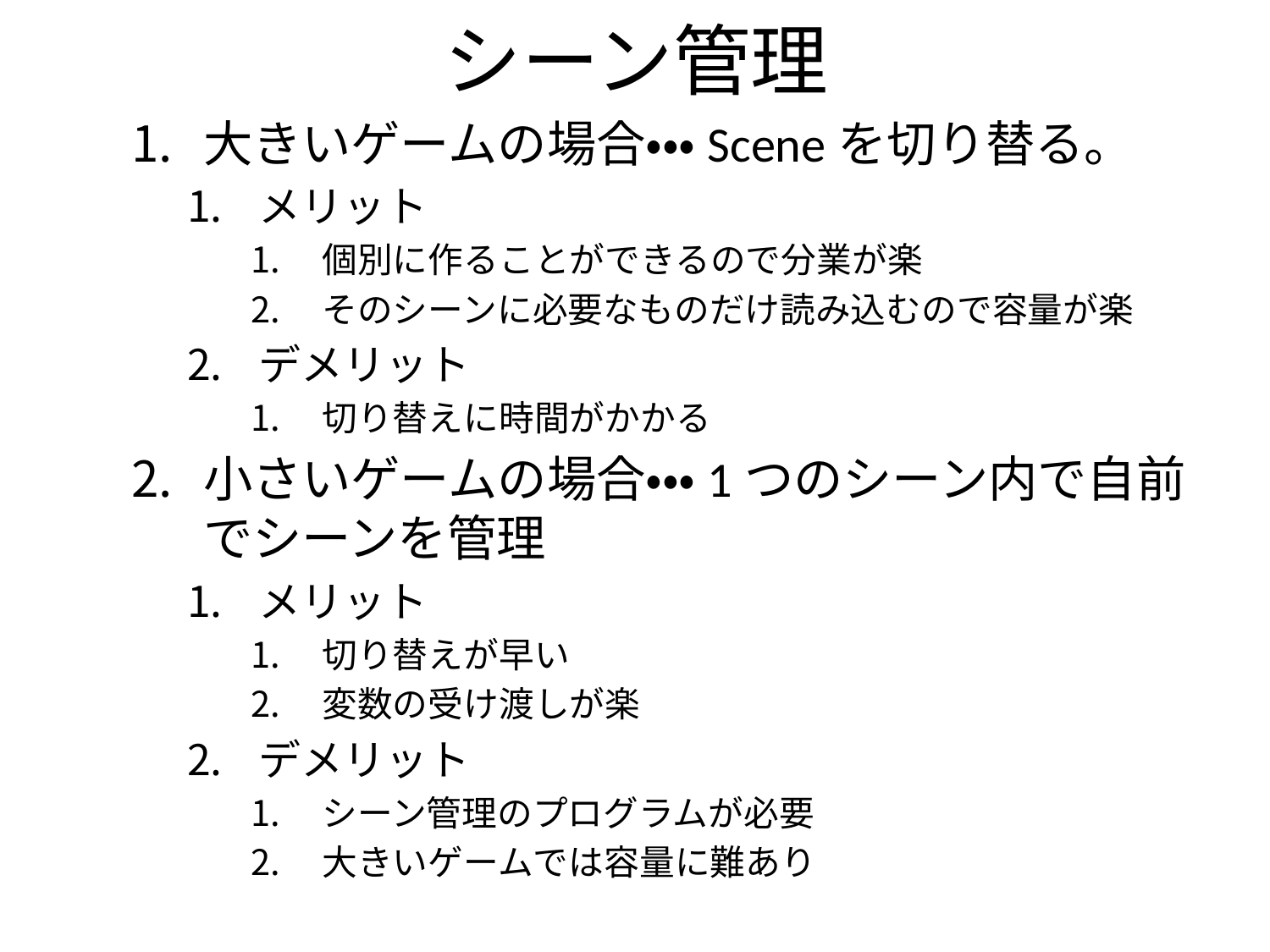

# シーン管理
大きいゲームの場合・・・Sceneを切り替る。
メリット
個別に作ることができるので分業が楽
そのシーンに必要なものだけ読み込むので容量が楽
デメリット
切り替えに時間がかかる
小さいゲームの場合・・・1つのシーン内で自前でシーンを管理
メリット
切り替えが早い
変数の受け渡しが楽
デメリット
シーン管理のプログラムが必要
大きいゲームでは容量に難あり